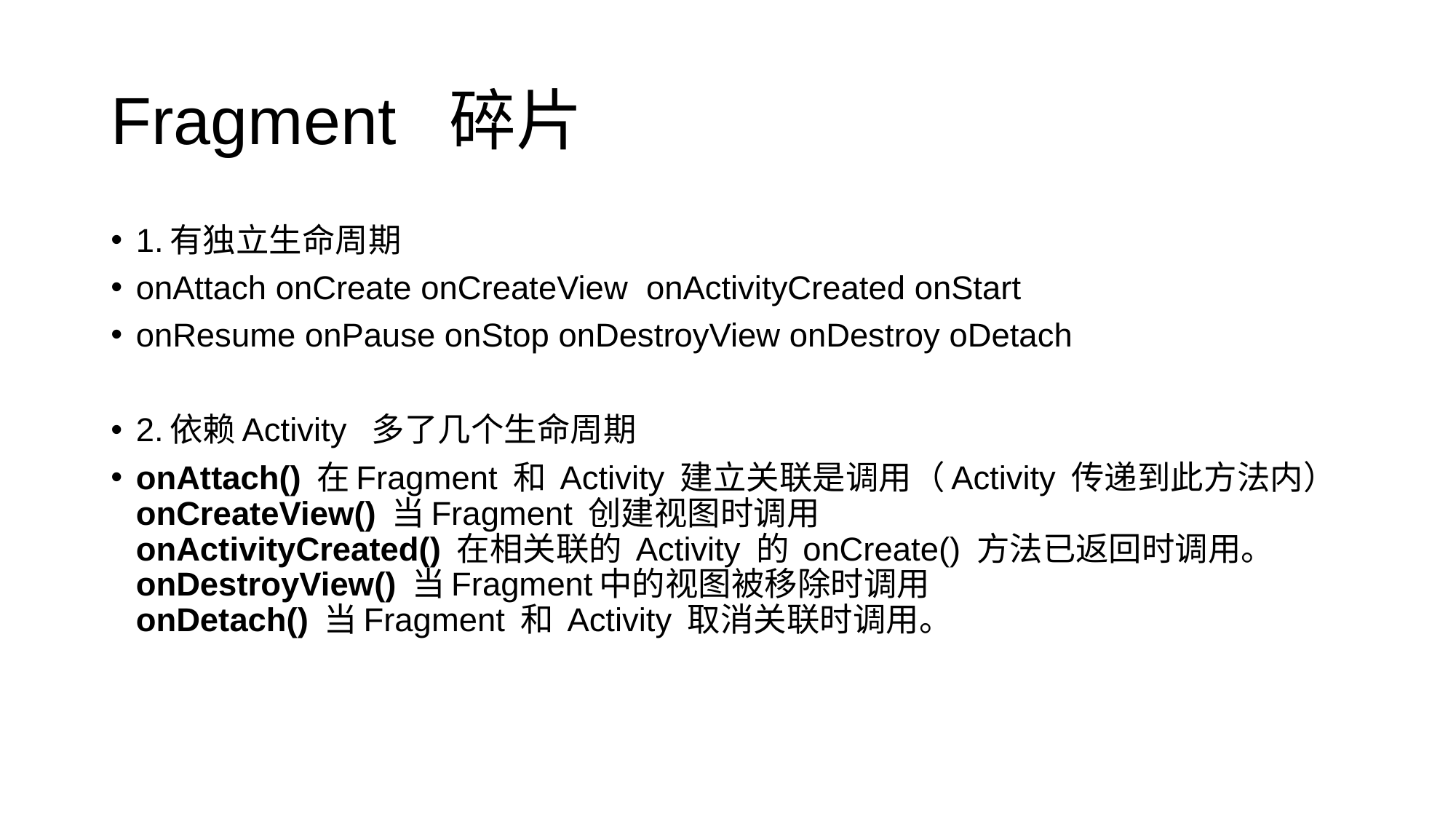

# Fragment  碎片
1.有独立生命周期
onAttach onCreate onCreateView  onActivityCreated onStart
onResume onPause onStop onDestroyView onDestroy oDetach

2.依赖Activity  多了几个生命周期
onAttach() 在Fragment 和 Activity 建立关联是调用（Activity 传递到此方法内）
onCreateView() 当Fragment 创建视图时调用
onActivityCreated() 在相关联的 Activity 的 onCreate() 方法已返回时调用。
onDestroyView() 当Fragment中的视图被移除时调用
onDetach() 当Fragment 和 Activity 取消关联时调用。